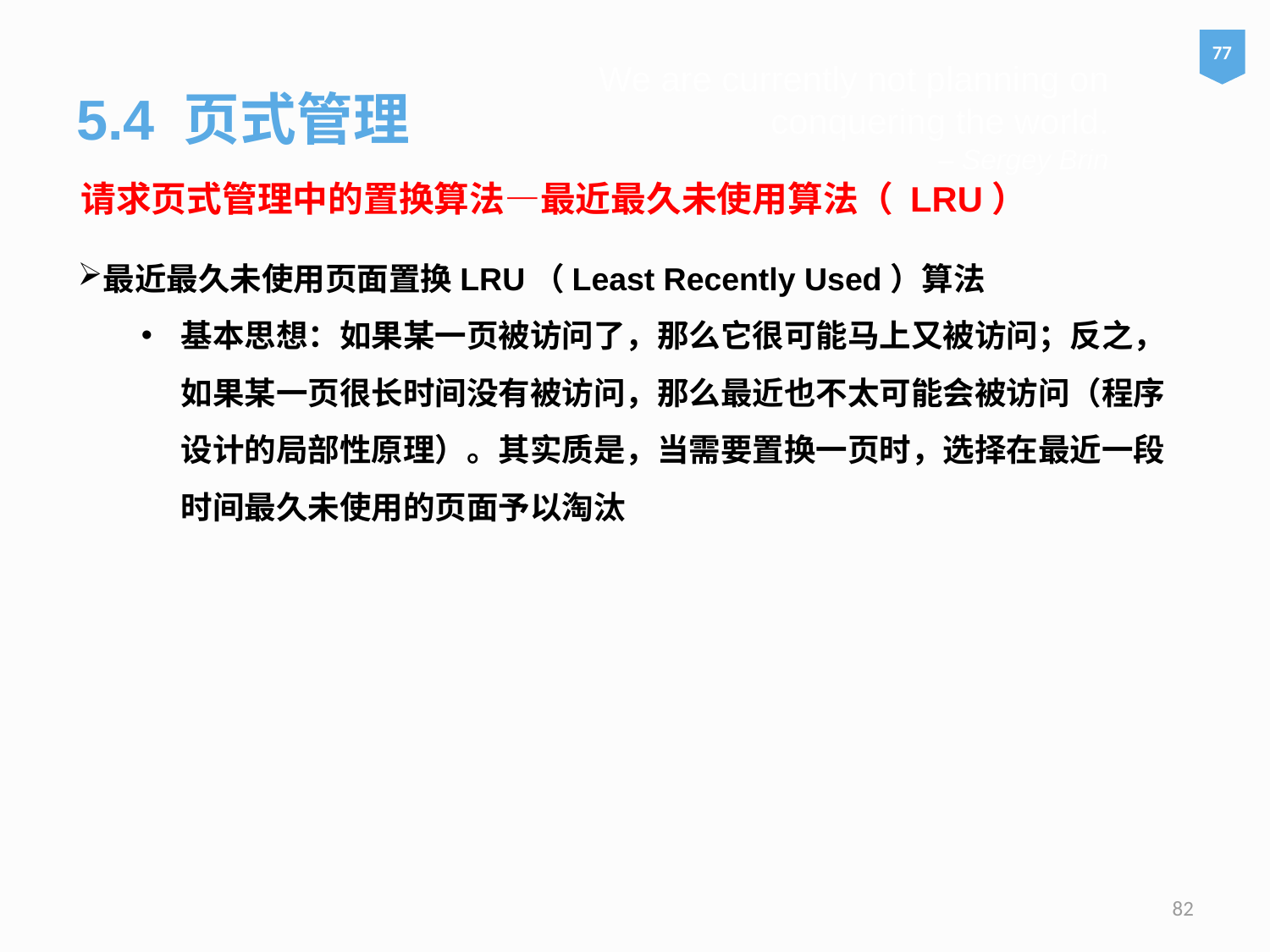

77
# We are currently not planning on conquering the world. – Sergey Brin
5.4 页式管理
请求页式管理中的置换算法—最近最久未使用算法（ LRU）

最近最久未使用页面置换LRU（Least Recently Used）算法
基本思想：如果某一页被访问了，那么它很可能马上又被访问；反之，如果某一页很长时间没有被访问，那么最近也不太可能会被访问（程序设计的局部性原理）。其实质是，当需要置换一页时，选择在最近一段时间最久未使用的页面予以淘汰

82